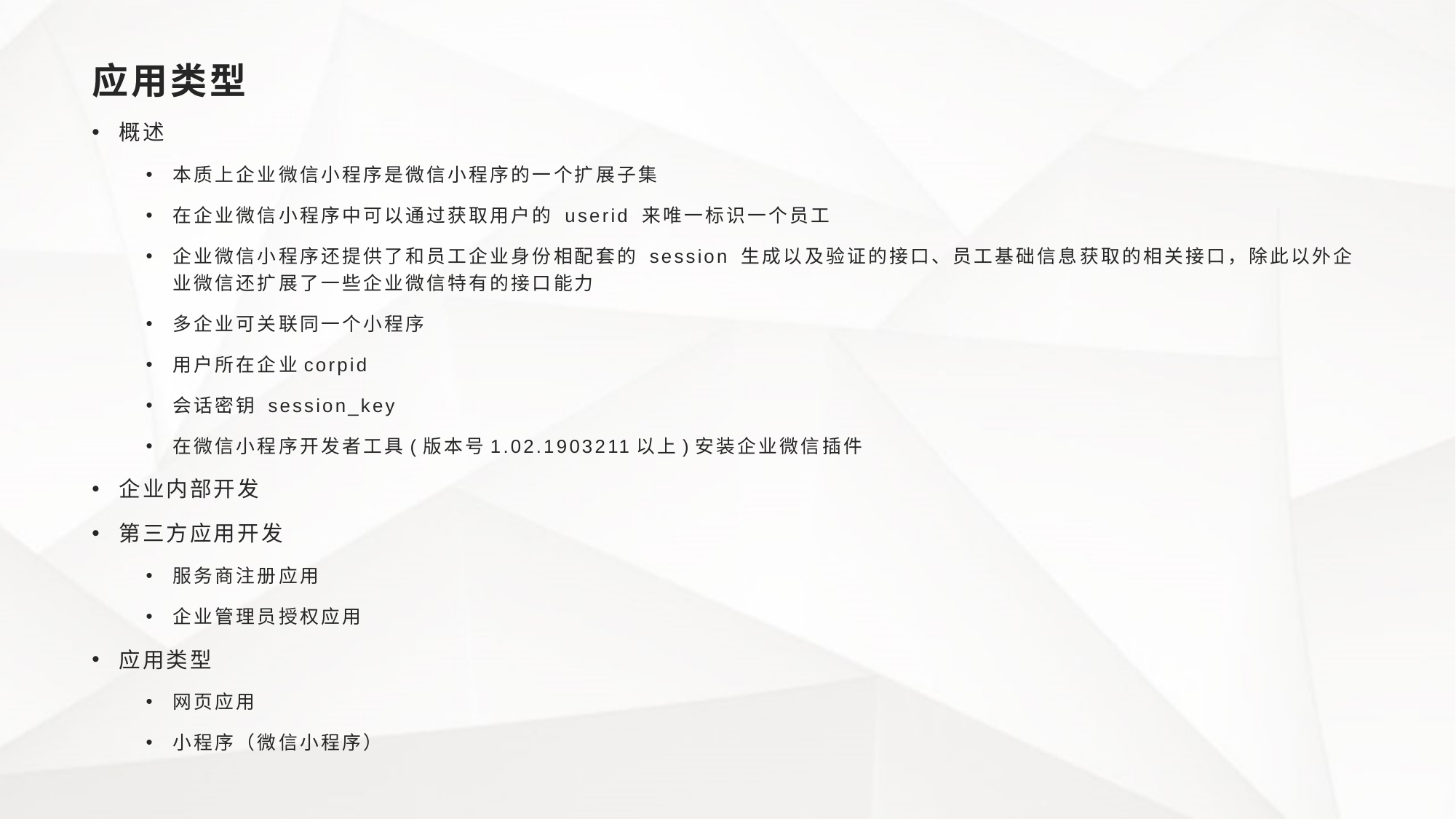

# 应用类型
概述
本质上企业微信小程序是微信小程序的一个扩展子集
在企业微信小程序中可以通过获取用户的 userid 来唯一标识一个员工
企业微信小程序还提供了和员工企业身份相配套的 session 生成以及验证的接口、员工基础信息获取的相关接口，除此以外企业微信还扩展了一些企业微信特有的接口能力
多企业可关联同一个小程序
用户所在企业corpid
会话密钥 session_key
在微信小程序开发者工具(版本号1.02.1903211以上)安装企业微信插件
企业内部开发
第三方应用开发
服务商注册应用
企业管理员授权应用
应用类型
网页应用
小程序（微信小程序）